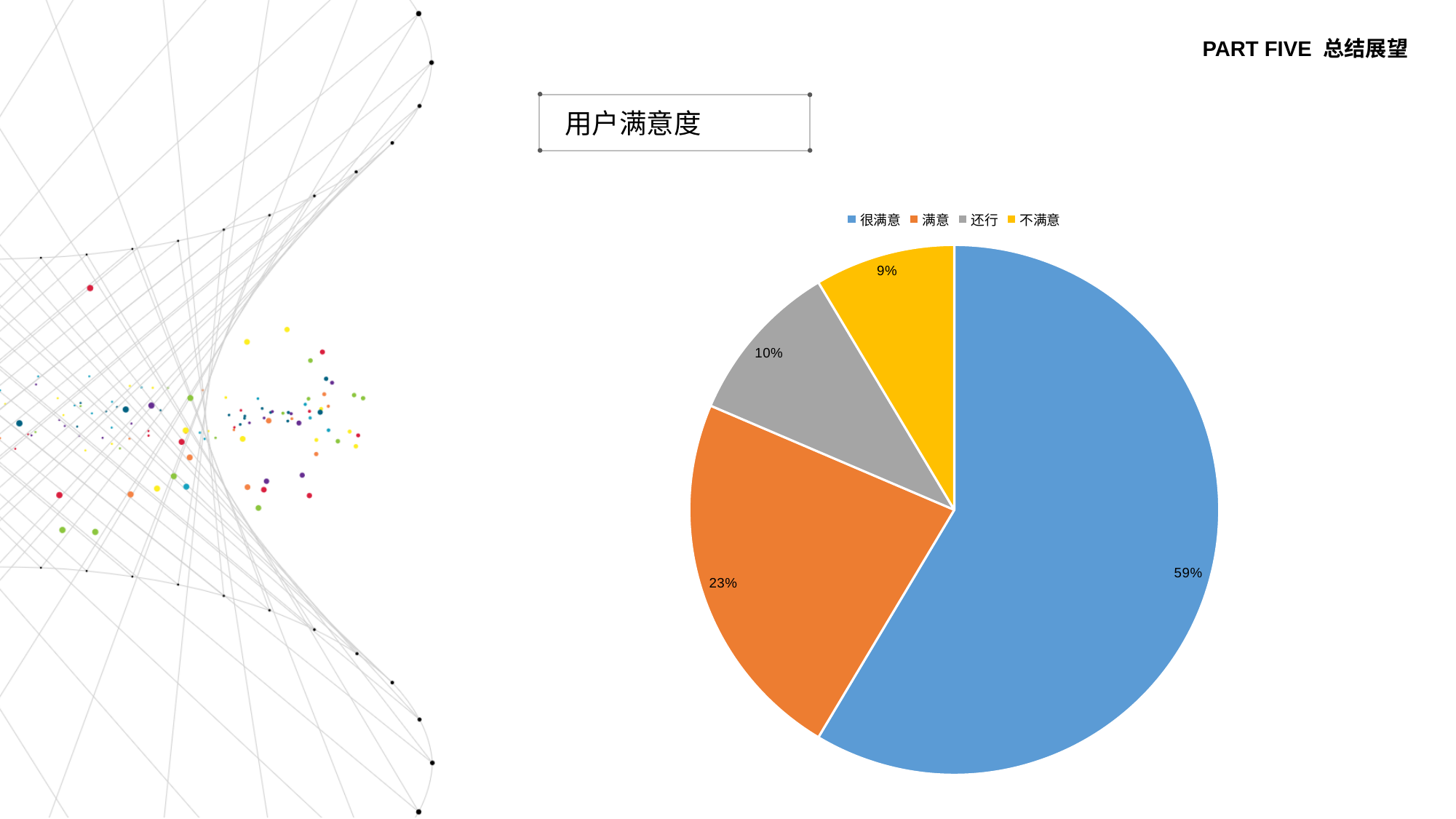

PART FIVE 总结展望

用户满意度

### Chart

| Category | 满意度 |
|---|---|
| 很满意 | 8.2 |
| 满意 | 3.2 |
| 还行 | 1.4 |
| 不满意 | 1.2 |